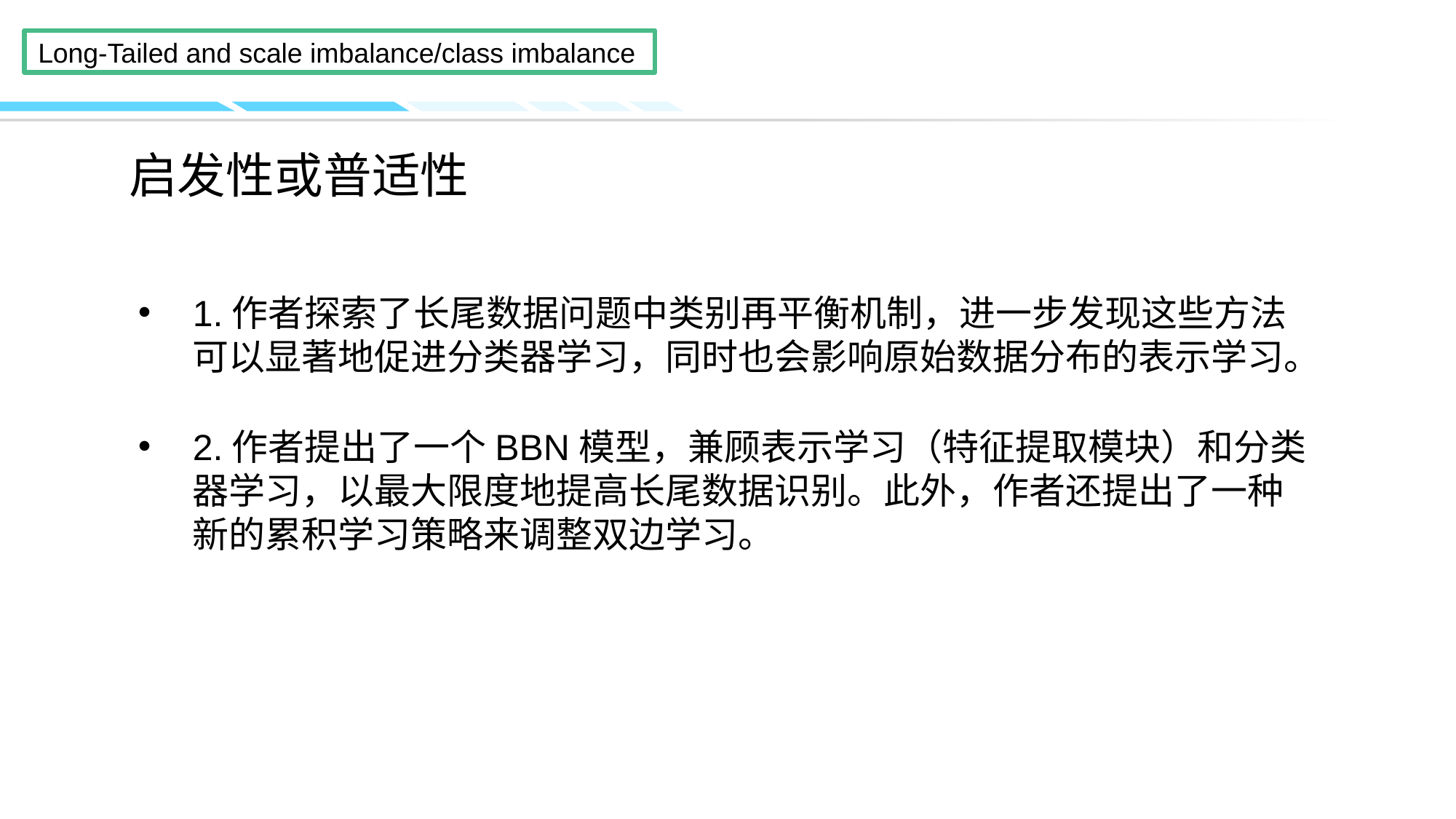

1.作者探索了长尾数据问题中类别再平衡机制，进一步发现这些方法可以显著地促进分类器学习，同时也会影响原始数据分布的表示学习。

2.作者提出了一个BBN模型，兼顾表示学习（特征提取模块）和分类器学习，以最大限度地提高长尾数据识别。此外，作者还提出了一种新的累积学习策略来调整双边学习。